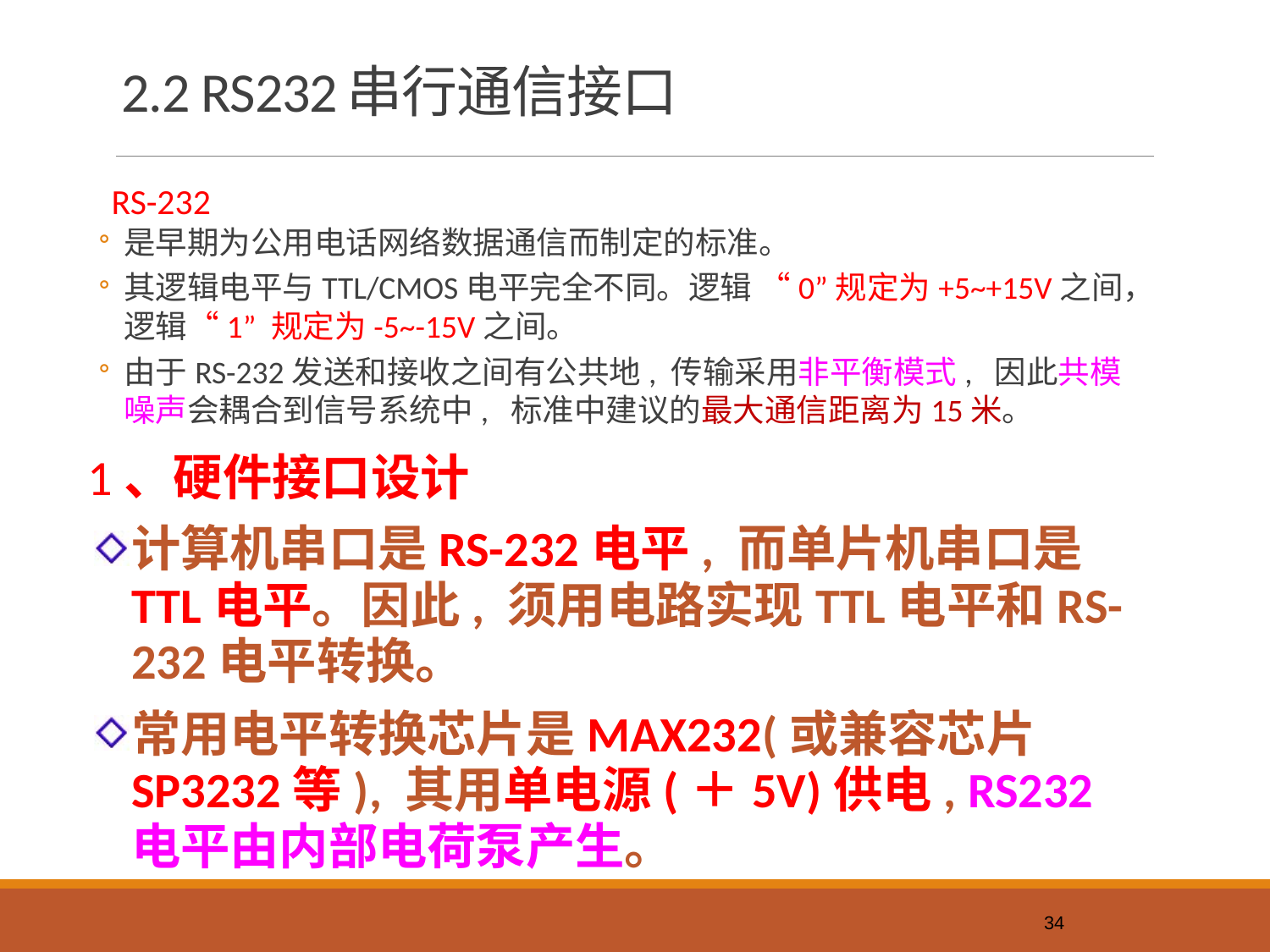

# 2.2 RS232串行通信接口
RS-232
是早期为公用电话网络数据通信而制定的标准。
其逻辑电平与TTL/CMOS电平完全不同。逻辑 “0”规定为+5~+15V之间，逻辑“1” 规定为-5~-15V之间。
由于RS-232发送和接收之间有公共地, 传输采用非平衡模式,  因此共模噪声会耦合到信号系统中,  标准中建议的最大通信距离为15米。
1、硬件接口设计
计算机串口是RS-232电平, 而单片机串口是TTL电平。因此, 须用电路实现TTL电平和RS-232电平转换。
常用电平转换芯片是MAX232(或兼容芯片SP3232等), 其用单电源(＋5V)供电, RS232电平由内部电荷泵产生。
34